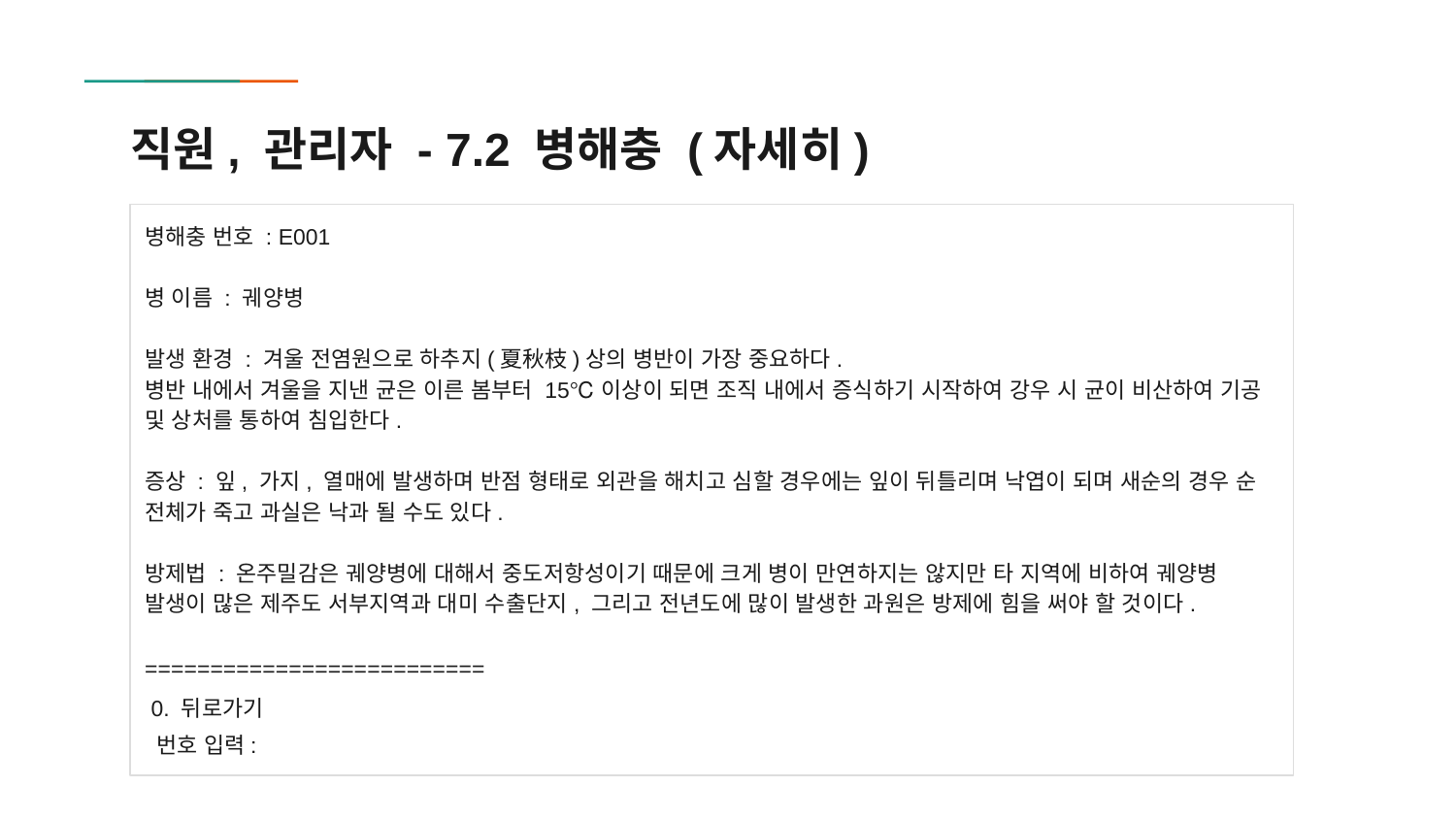

# 직원, 관리자 - 7.2 병해충 (자세히)
병해충 번호 : E001

병 이름 : 궤양병

발생 환경 : 겨울 전염원으로 하추지(夏秋枝)상의 병반이 가장 중요하다.
병반 내에서 겨울을 지낸 균은 이른 봄부터 15℃이상이 되면 조직 내에서 증식하기 시작하여 강우 시 균이 비산하여 기공 및 상처를 통하여 침입한다.

증상 : 잎, 가지, 열매에 발생하며 반점 형태로 외관을 해치고 심할 경우에는 잎이 뒤틀리며 낙엽이 되며 새순의 경우 순 전체가 죽고 과실은 낙과 될 수도 있다.

방제법 : 온주밀감은 궤양병에 대해서 중도저항성이기 때문에 크게 병이 만연하지는 않지만 타 지역에 비하여 궤양병 발생이 많은 제주도 서부지역과 대미 수출단지, 그리고 전년도에 많이 발생한 과원은 방제에 힘을 써야 할 것이다.
==========================
 0. 뒤로가기
 번호 입력: